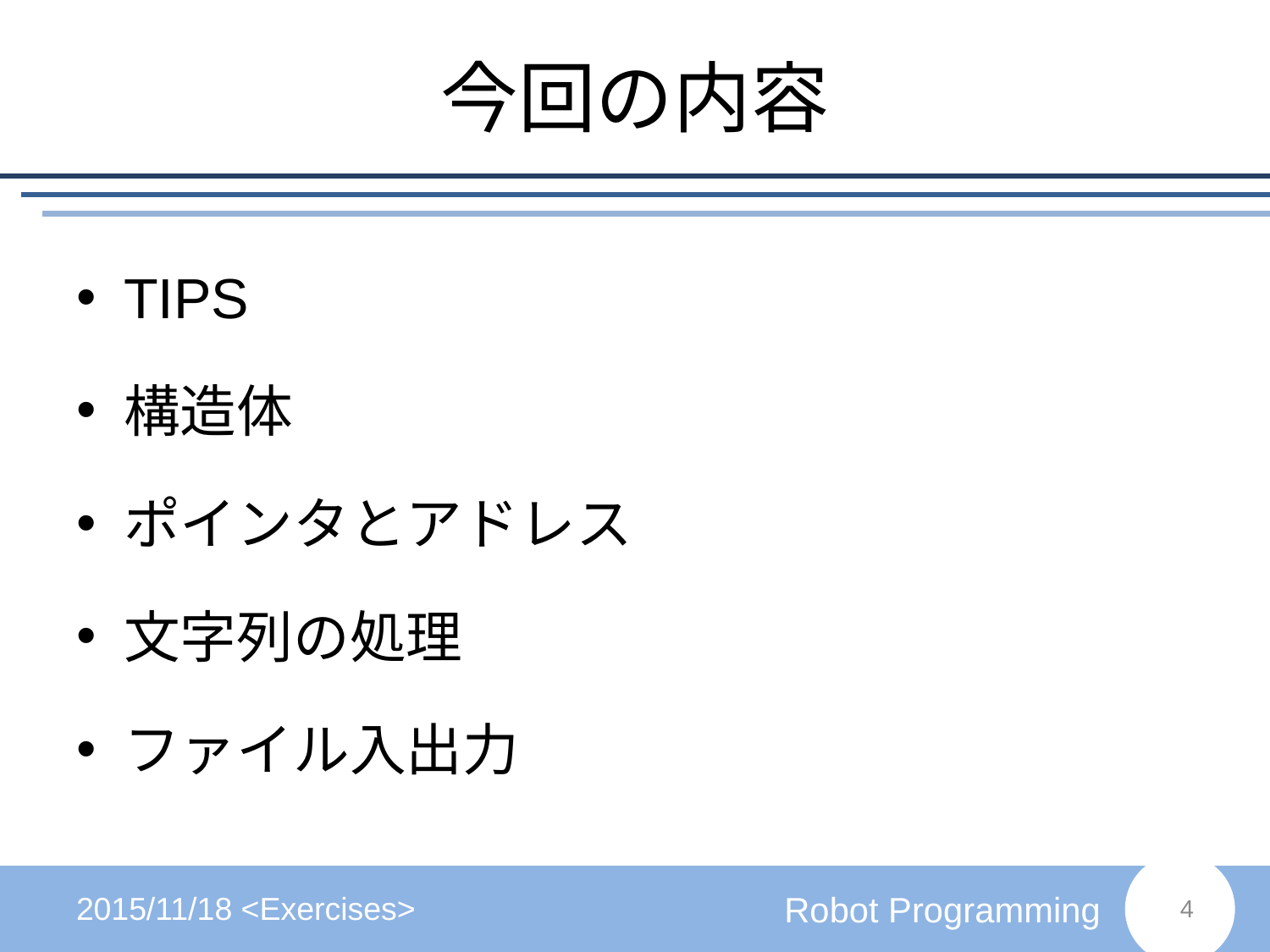

# 今回の内容
TIPS
構造体
ポインタとアドレス
文字列の処理
ファイル入出力
2015/11/18 <Exercises>
4